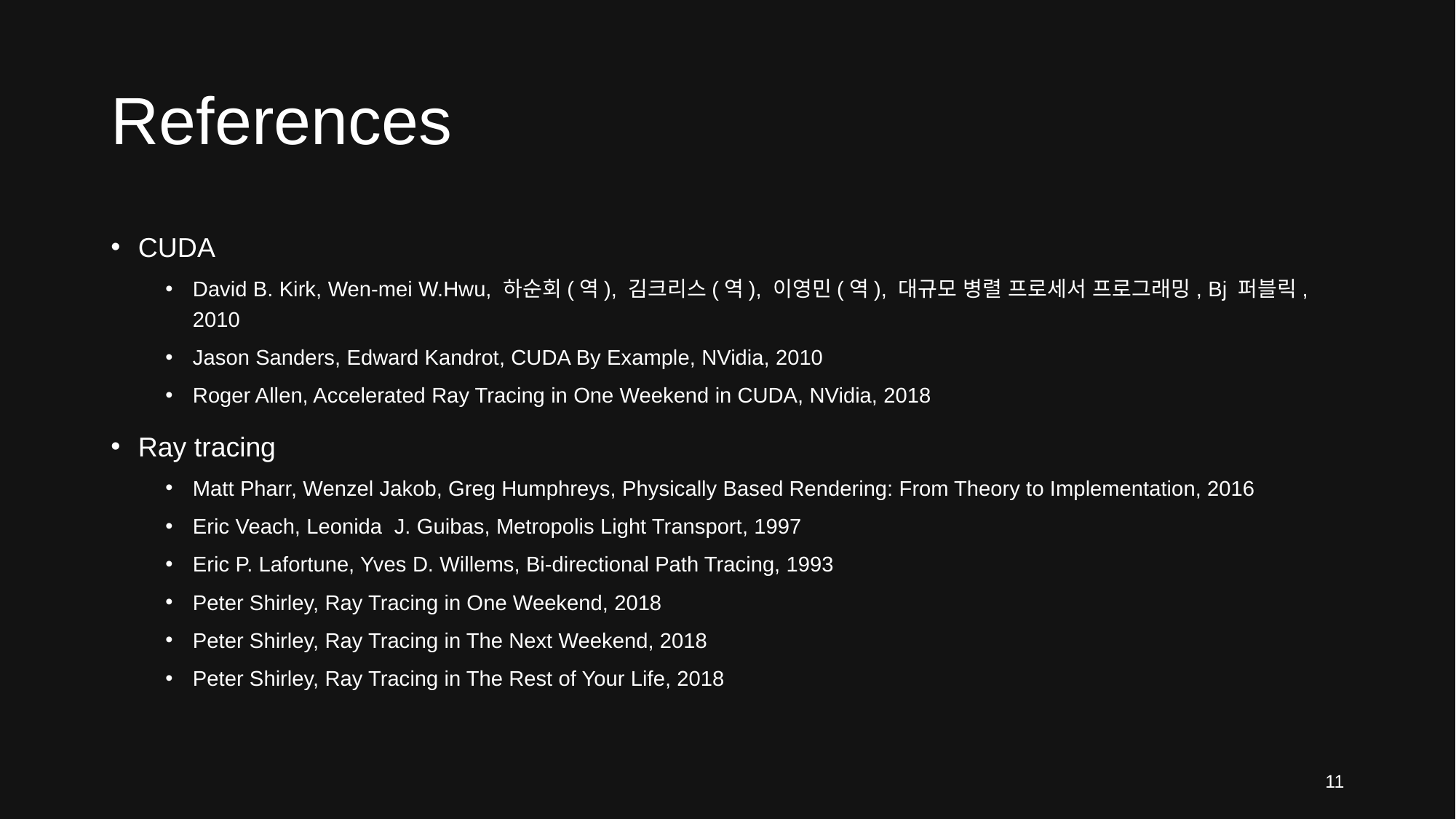

# References
CUDA
David B. Kirk, Wen-mei W.Hwu, 하순회(역), 김크리스(역), 이영민(역), 대규모 병렬 프로세서 프로그래밍, Bj 퍼블릭, 2010
Jason Sanders, Edward Kandrot, CUDA By Example, NVidia, 2010
Roger Allen, Accelerated Ray Tracing in One Weekend in CUDA, NVidia, 2018
Ray tracing
Matt Pharr, Wenzel Jakob, Greg Humphreys, Physically Based Rendering: From Theory to Implementation, 2016
Eric Veach, Leonida  J. Guibas, Metropolis Light Transport, 1997
Eric P. Lafortune, Yves D. Willems, Bi-directional Path Tracing, 1993
Peter Shirley, Ray Tracing in One Weekend, 2018
Peter Shirley, Ray Tracing in The Next Weekend, 2018
Peter Shirley, Ray Tracing in The Rest of Your Life, 2018
11